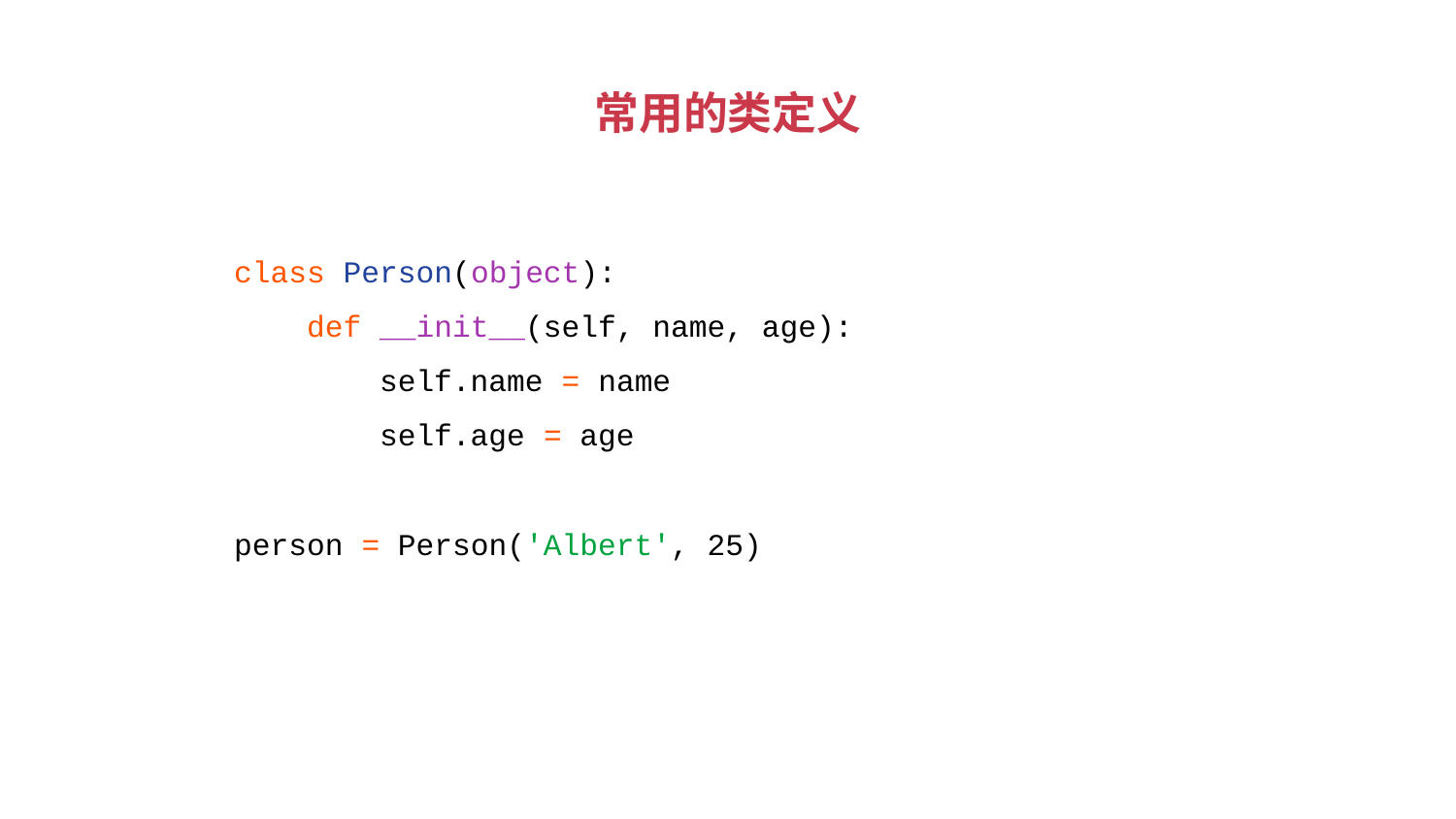

# 常用的类定义
class Person(object):
    def __init__(self, name, age):
        self.name = name
        self.age = age
person = Person('Albert', 25)